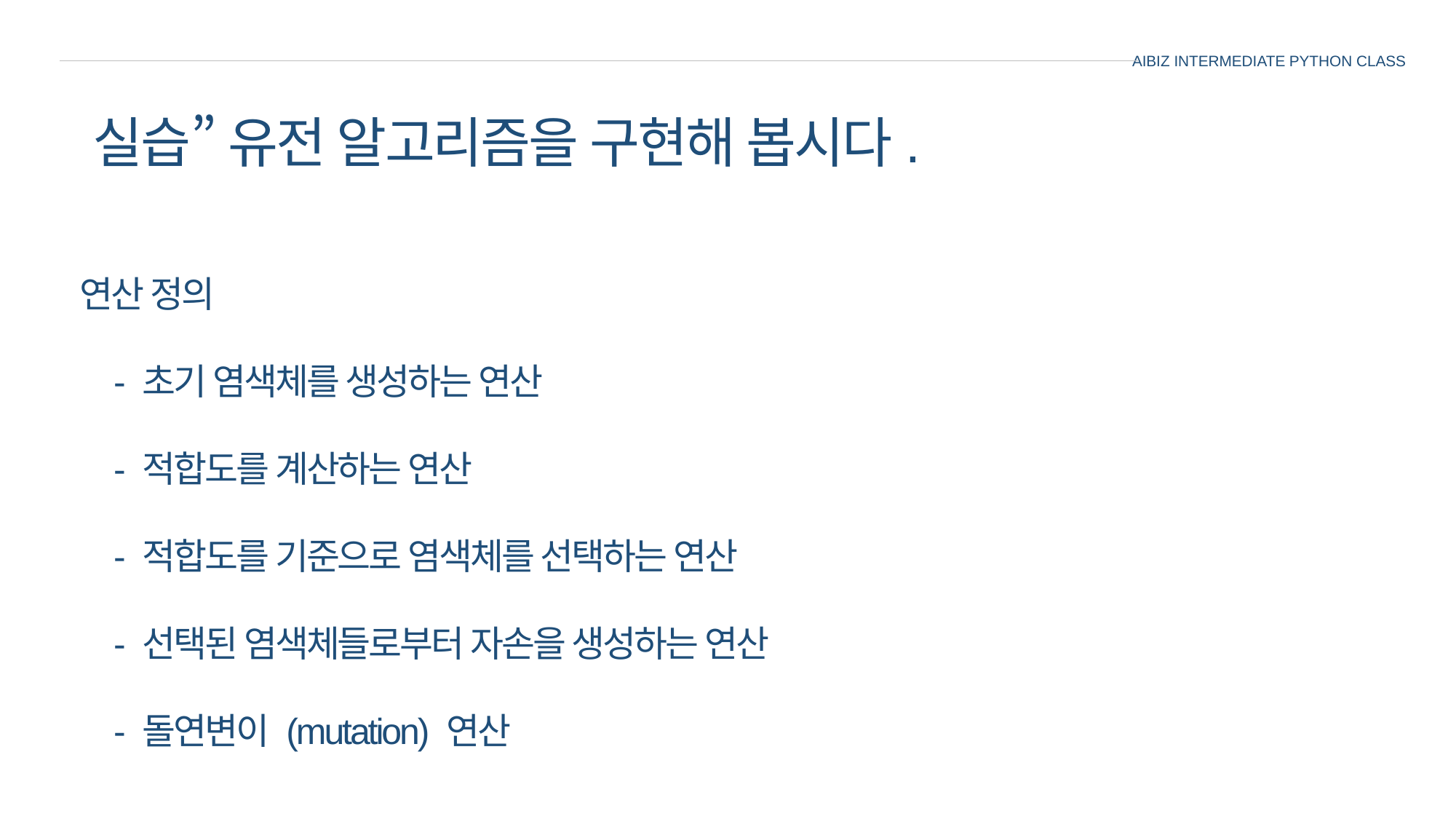

AIBIZ INTERMEDIATE PYTHON CLASS
실습” 유전 알고리즘을 구현해 봅시다.
연산 정의

    - 초기 염색체를 생성하는 연산

    - 적합도를 계산하는 연산

    - 적합도를 기준으로 염색체를 선택하는 연산

    - 선택된 염색체들로부터 자손을 생성하는 연산

    - 돌연변이 (mutation) 연산